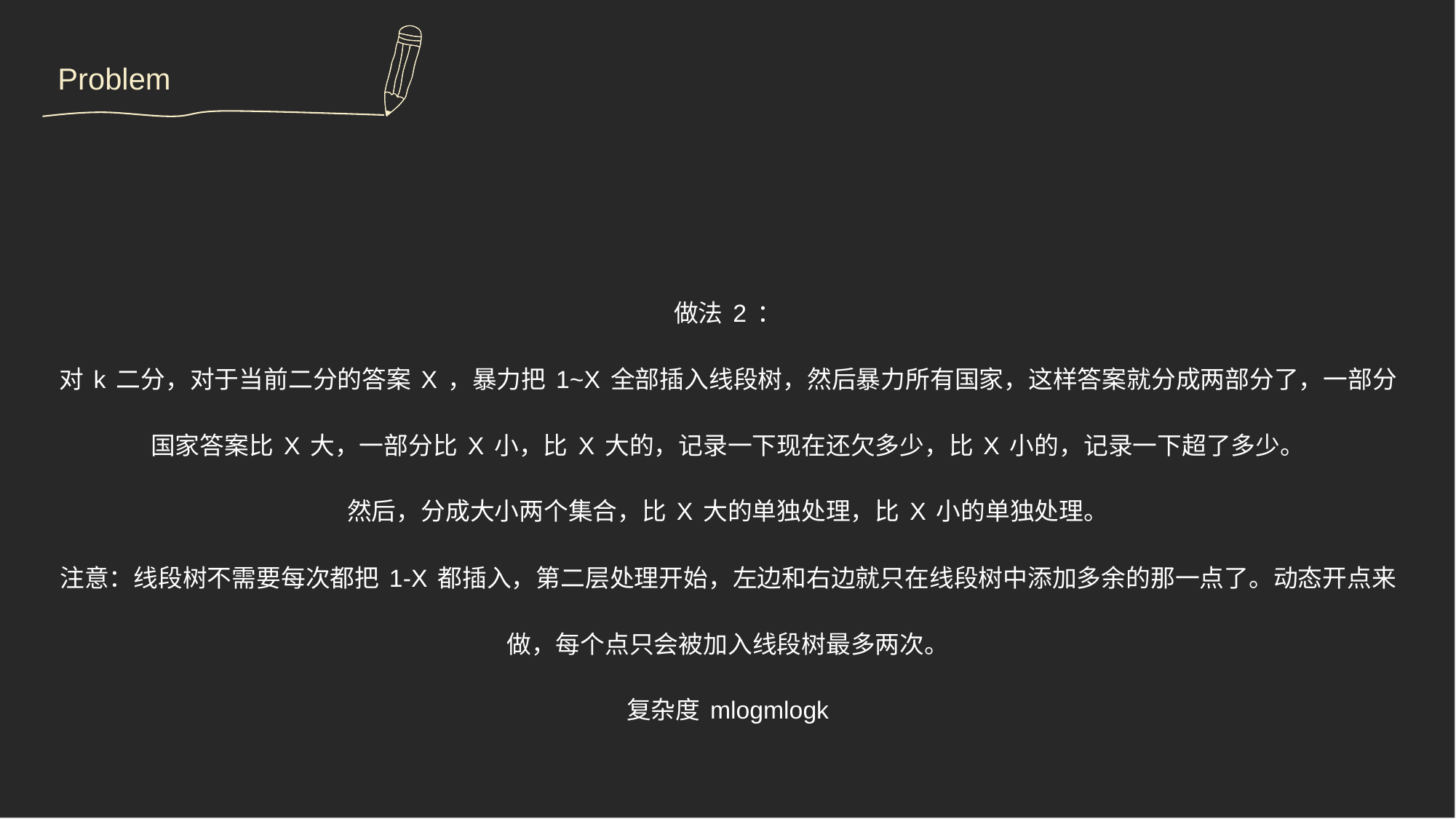

Problem

做法2：
对k二分，对于当前二分的答案X，暴力把1~X全部插入线段树，然后暴力所有国家，这样答案就分成两部分了，一部分国家答案比X大，一部分比X小，比X大的，记录一下现在还欠多少，比X小的，记录一下超了多少。
然后，分成大小两个集合，比X大的单独处理，比X小的单独处理。
注意：线段树不需要每次都把1-X都插入，第二层处理开始，左边和右边就只在线段树中添加多余的那一点了。动态开点来做，每个点只会被加入线段树最多两次。
复杂度mlogmlogk